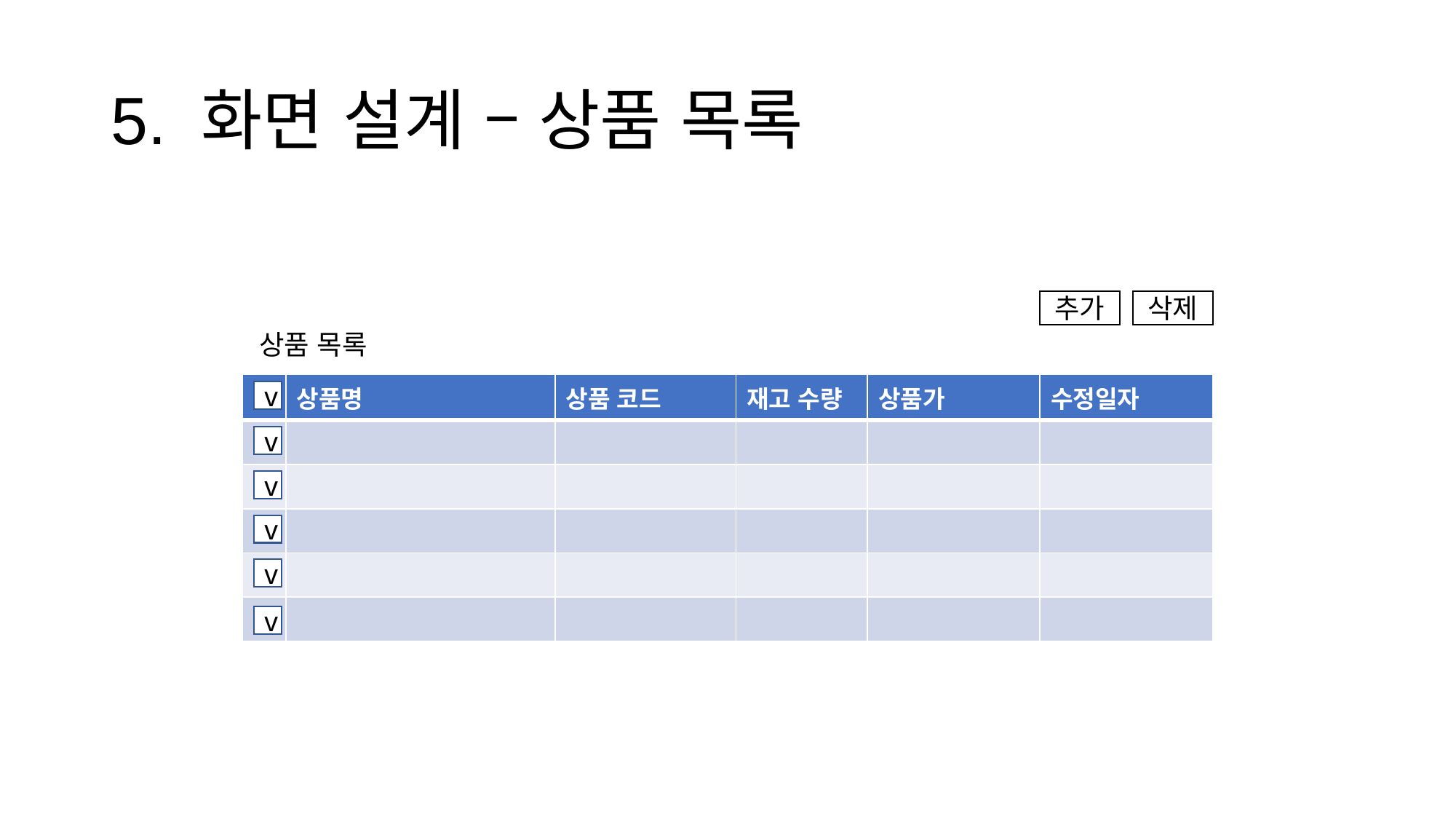

# 5. 화면 설계 – 상품 목록
추가
삭제
상품 목록
|  | 상품명 | 상품 코드 | 재고 수량 | 상품가 | 수정일자 |
| --- | --- | --- | --- | --- | --- |
|  |  |  |  |  |  |
|  |  |  |  |  |  |
|  |  |  |  |  |  |
|  |  |  |  |  |  |
|  |  |  |  |  |  |
v
v
v
v
v
v